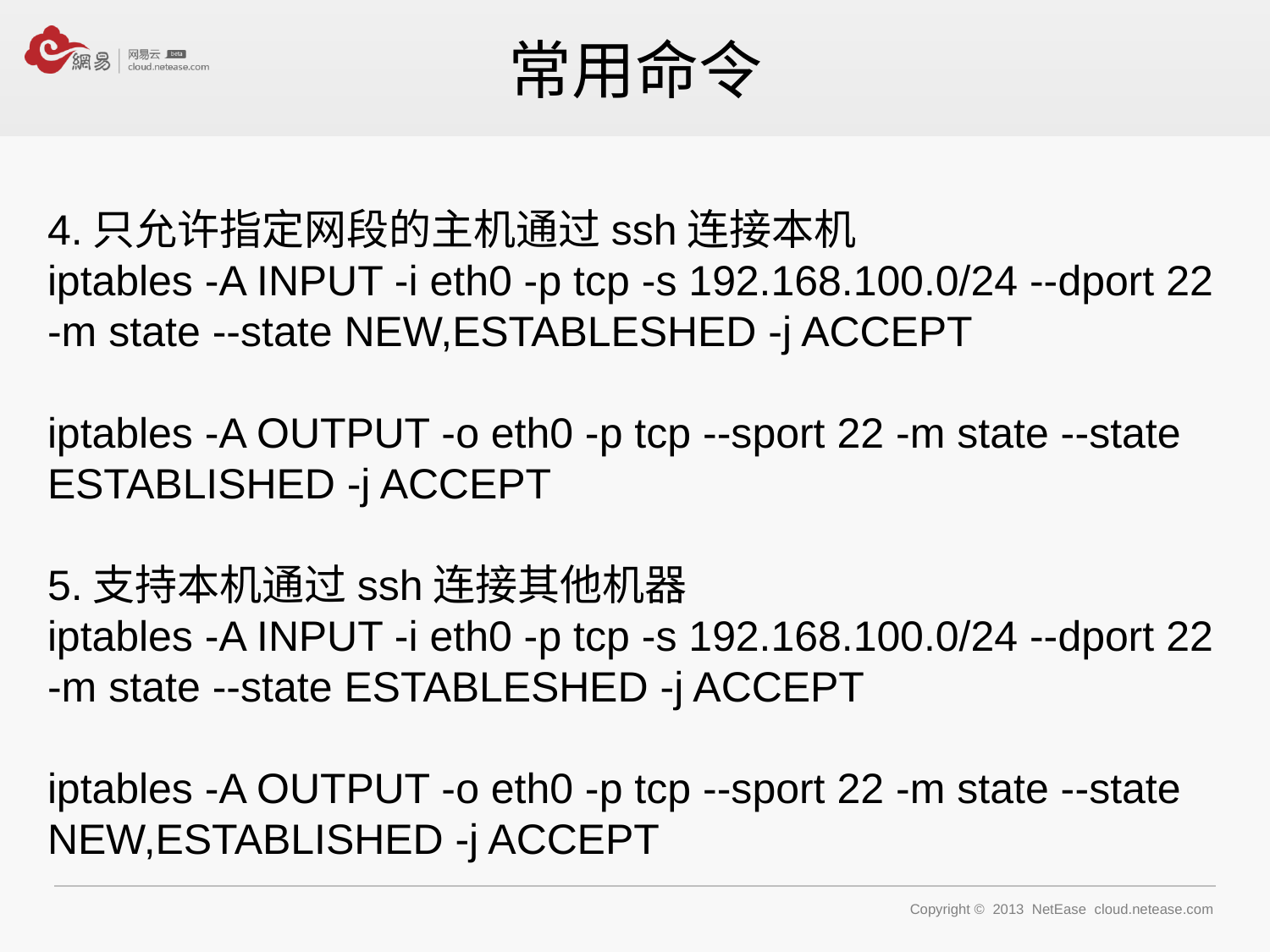

# 常用命令

4.只允许指定网段的主机通过ssh连接本机
iptables -A INPUT -i eth0 -p tcp -s 192.168.100.0/24 --dport 22 -m state --state NEW,ESTABLESHED -j ACCEPT

iptables -A OUTPUT -o eth0 -p tcp --sport 22 -m state --state ESTABLISHED -j ACCEPT

5.支持本机通过ssh连接其他机器
iptables -A INPUT -i eth0 -p tcp -s 192.168.100.0/24 --dport 22 -m state --state ESTABLESHED -j ACCEPT

iptables -A OUTPUT -o eth0 -p tcp --sport 22 -m state --state NEW,ESTABLISHED -j ACCEPT